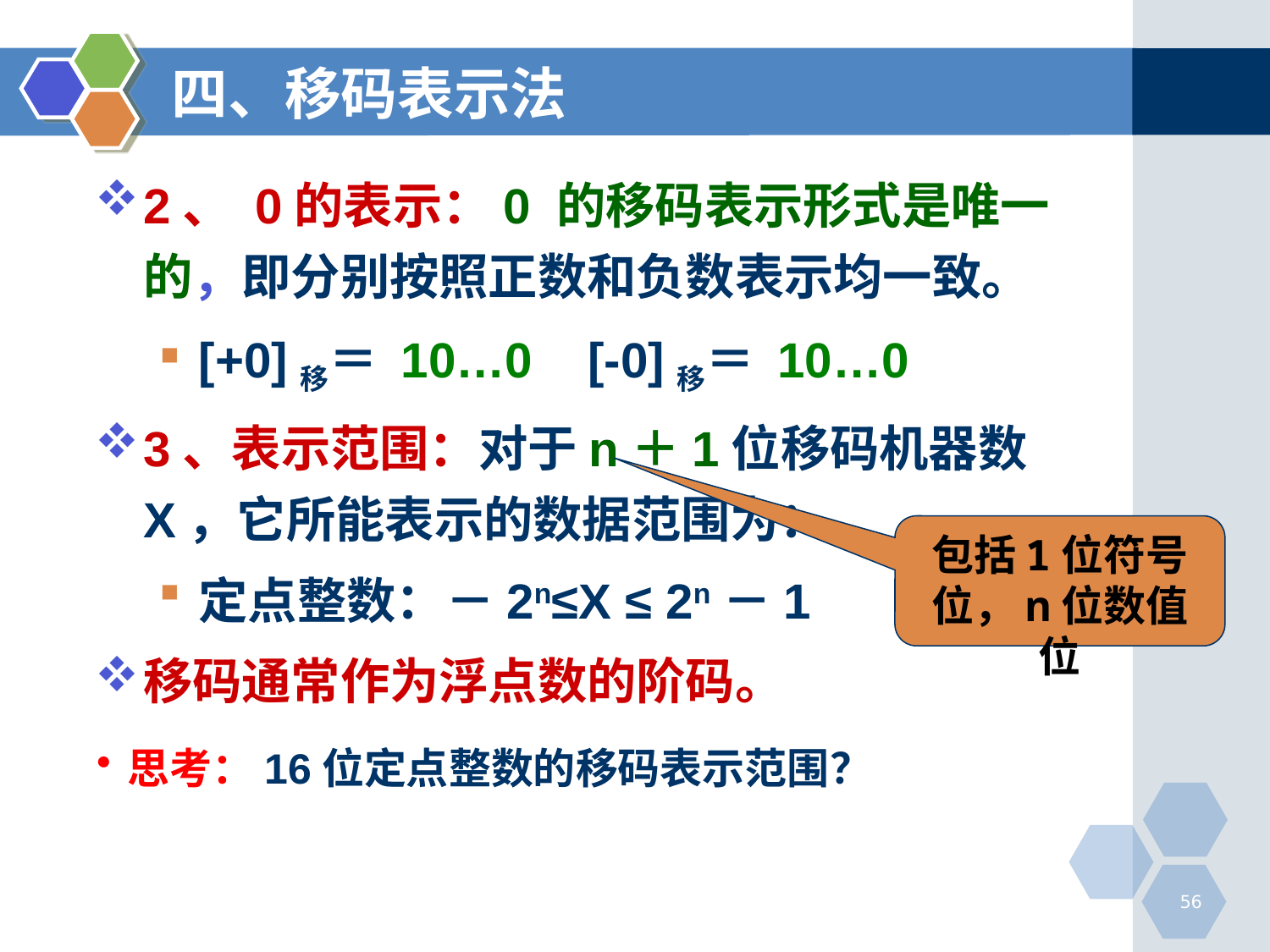

# 四、移码表示法
2、 0的表示：0 的移码表示形式是唯一的，即分别按照正数和负数表示均一致。
[+0]移＝ 10…0    [-0]移＝ 10…0
3、表示范围：对于n＋1位移码机器数X，它所能表示的数据范围为：
定点整数：－2n≤X ≤ 2n－1
移码通常作为浮点数的阶码。
包括1位符号位，n位数值位
思考：16位定点整数的移码表示范围？
56